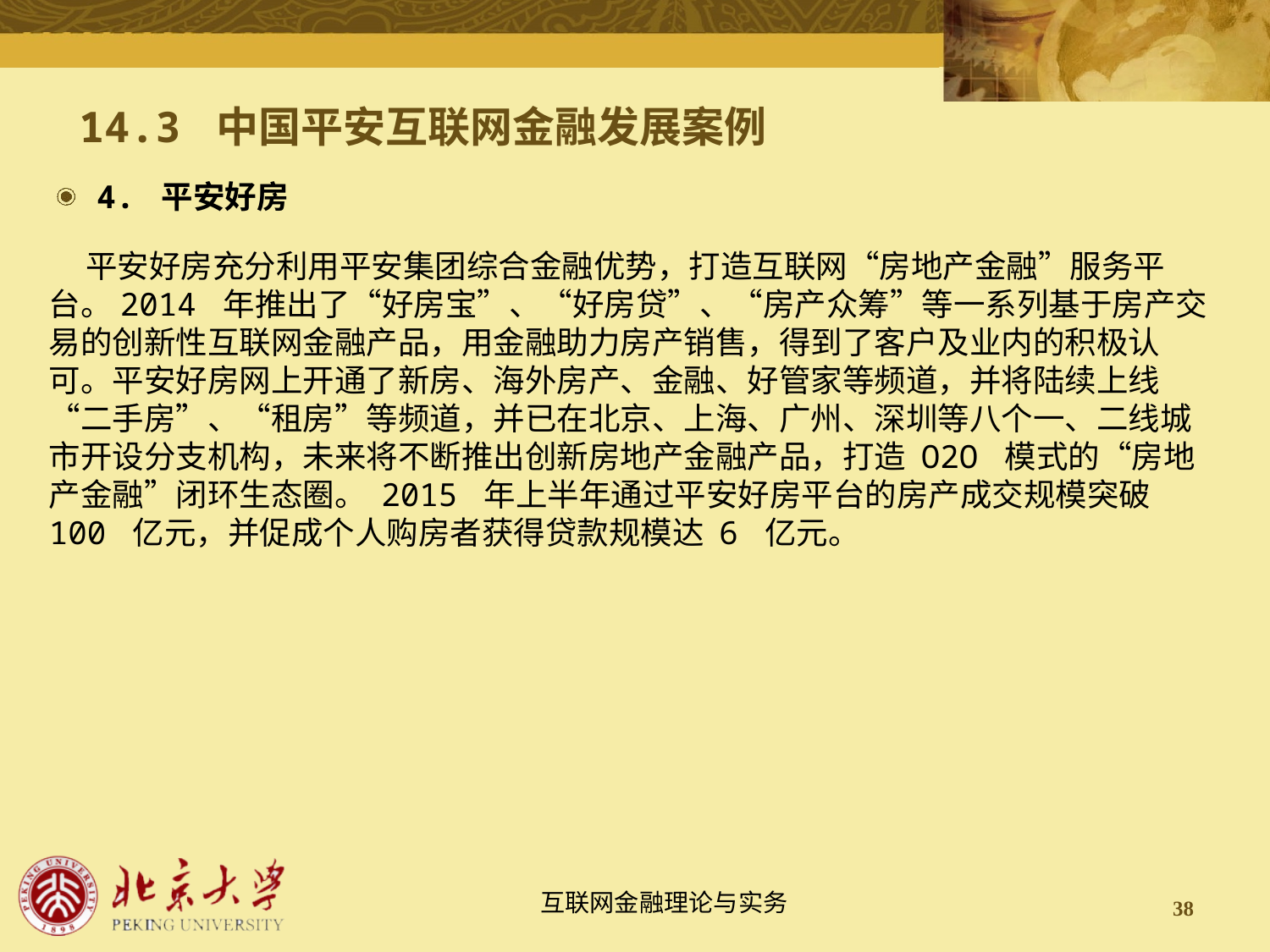

# 14.3 中国平安互联网金融发展案例
4. 平安好房
    平安好房充分利用平安集团综合金融优势，打造互联网“房地产金融”服务平台。2014 年推出了“好房宝”、“好房贷”、“房产众筹”等一系列基于房产交易的创新性互联网金融产品，用金融助力房产销售，得到了客户及业内的积极认可。平安好房网上开通了新房、海外房产、金融、好管家等频道，并将陆续上线“二手房”、“租房”等频道，并已在北京、上海、广州、深圳等八个一、二线城市开设分支机构，未来将不断推出创新房地产金融产品，打造 O2O 模式的“房地产金融”闭环生态圈。 2015 年上半年通过平安好房平台的房产成交规模突破 100 亿元，并促成个人购房者获得贷款规模达 6 亿元。
38